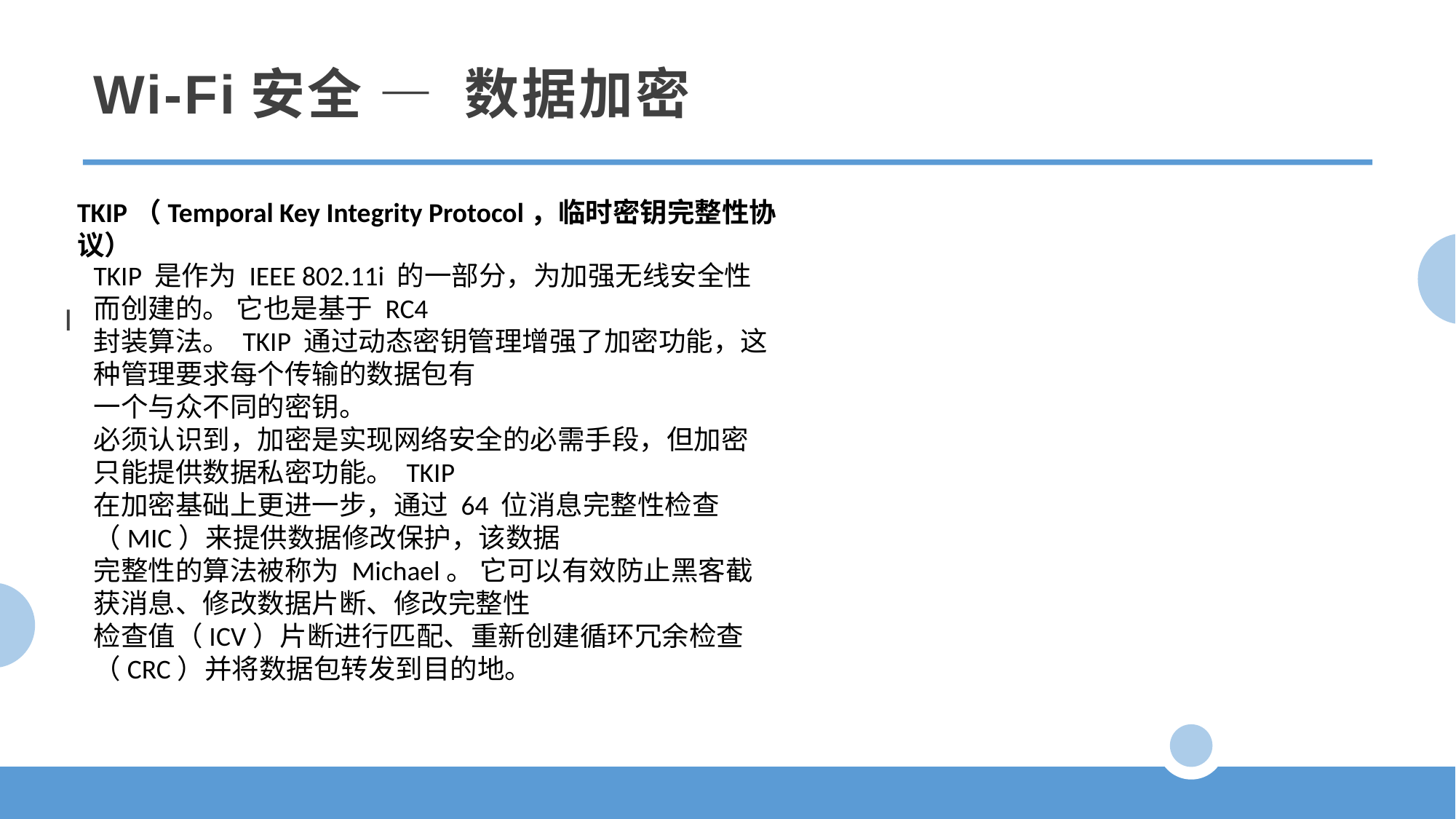

Wi-Fi安全 —  数据加密

I
TKIP（Temporal Key Integrity Protocol，临时密钥完整性协议）

TKIP 是作为 IEEE 802.11i 的一部分，为加强无线安全性而创建的。 它也是基于 RC4
封装算法。 TKIP 通过动态密钥管理增强了加密功能，这种管理要求每个传输的数据包有
一个与众不同的密钥。
必须认识到，加密是实现网络安全的必需手段，但加密只能提供数据私密功能。 TKIP
在加密基础上更进一步，通过 64 位消息完整性检查（MIC）来提供数据修改保护，该数据
完整性的算法被称为 Michael。 它可以有效防止黑客截获消息、修改数据片断、修改完整性
检查值（ICV）片断进行匹配、重新创建循环冗余检查（CRC）并将数据包转发到目的地。